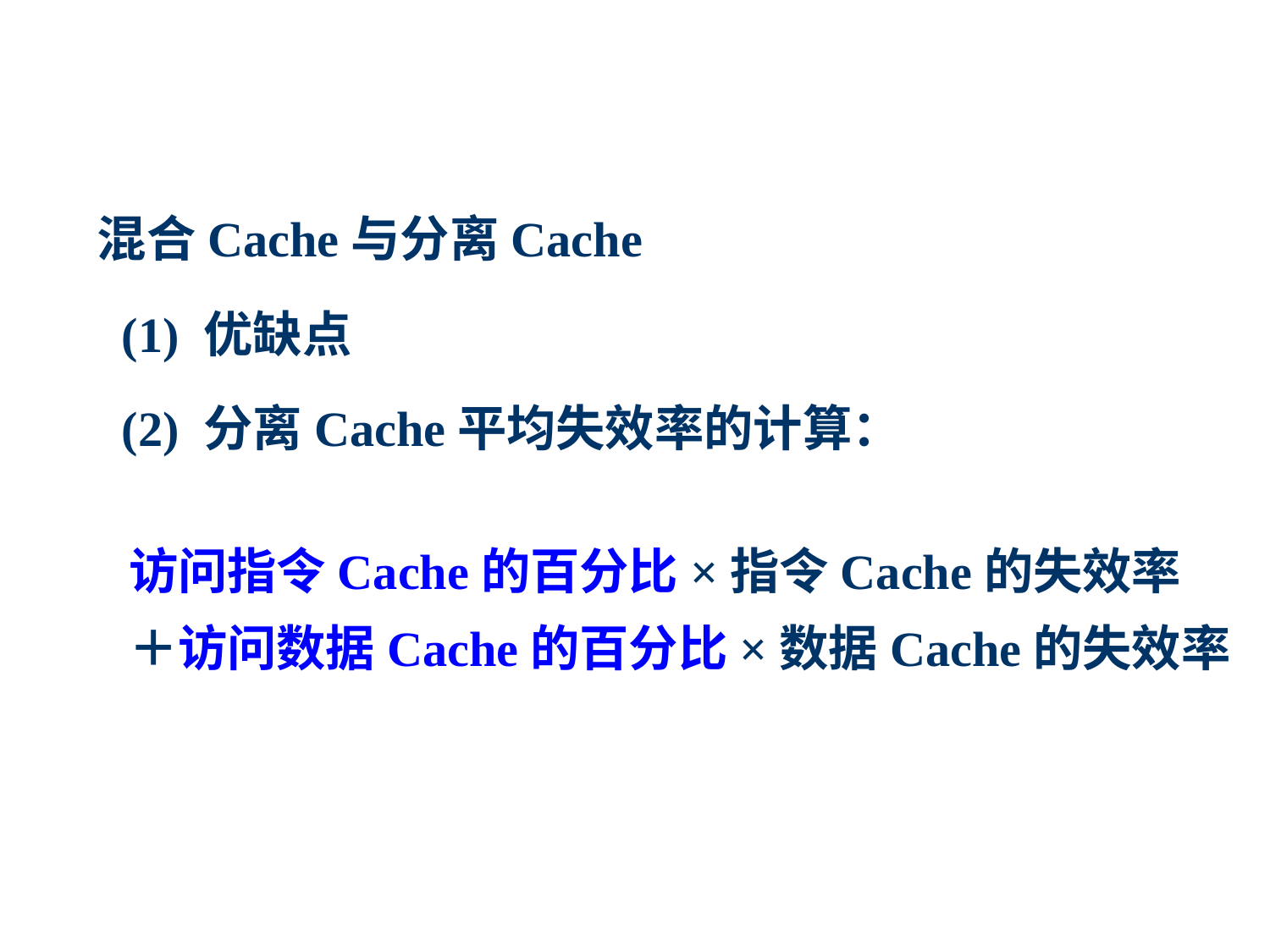

混合Cache与分离Cache
  (1) 优缺点
  (2) 分离Cache平均失效率的计算：

访问指令Cache的百分比×指令Cache的失效率
＋访问数据Cache的百分比×数据Cache的失效率